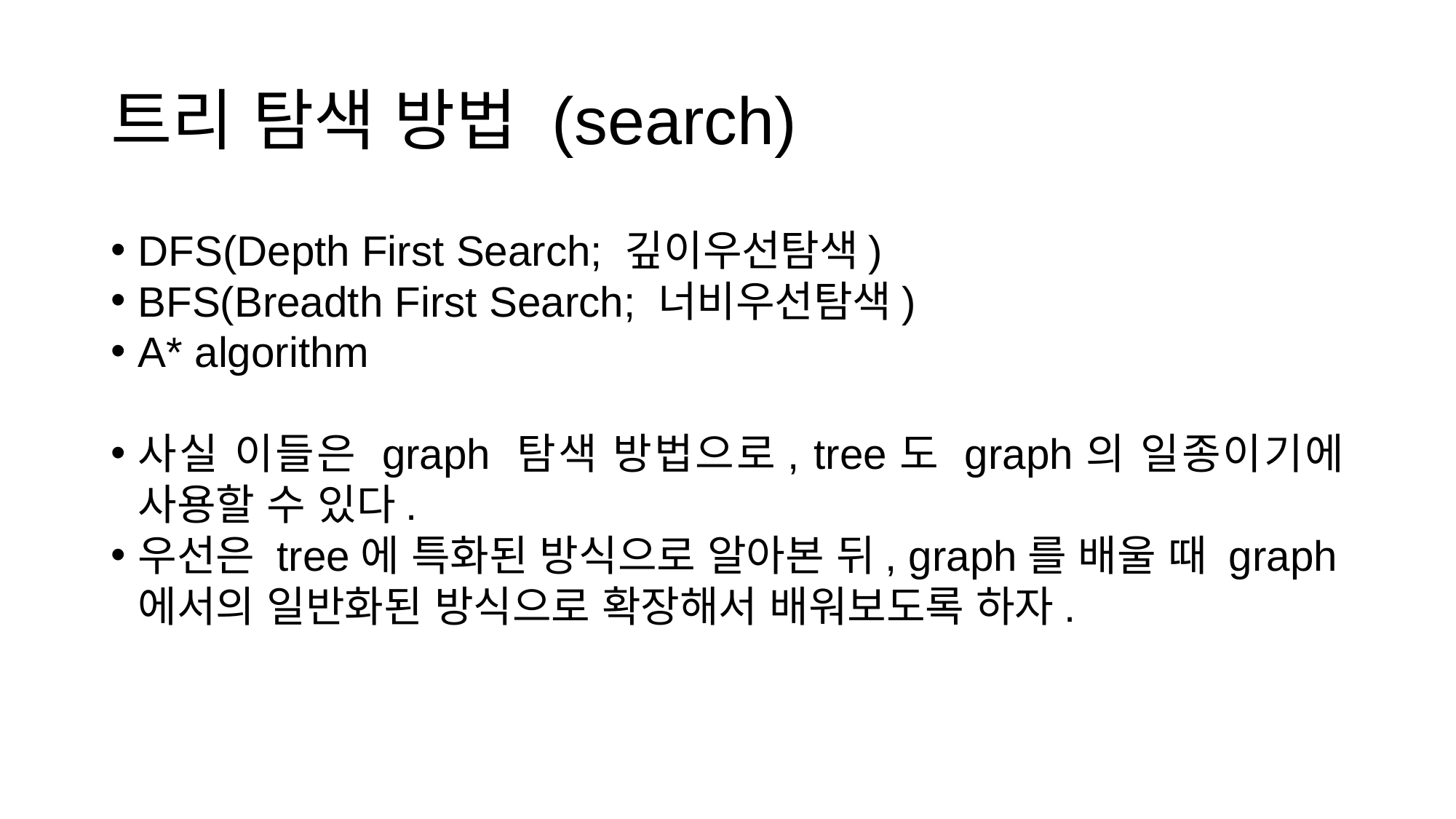

# 트리 탐색 방법 (search)
DFS(Depth First Search; 깊이우선탐색)
BFS(Breadth First Search; 너비우선탐색)
A* algorithm

사실 이들은 graph 탐색 방법으로, tree도 graph의 일종이기에 사용할 수 있다.
우선은 tree에 특화된 방식으로 알아본 뒤, graph를 배울 때 graph에서의 일반화된 방식으로 확장해서 배워보도록 하자.